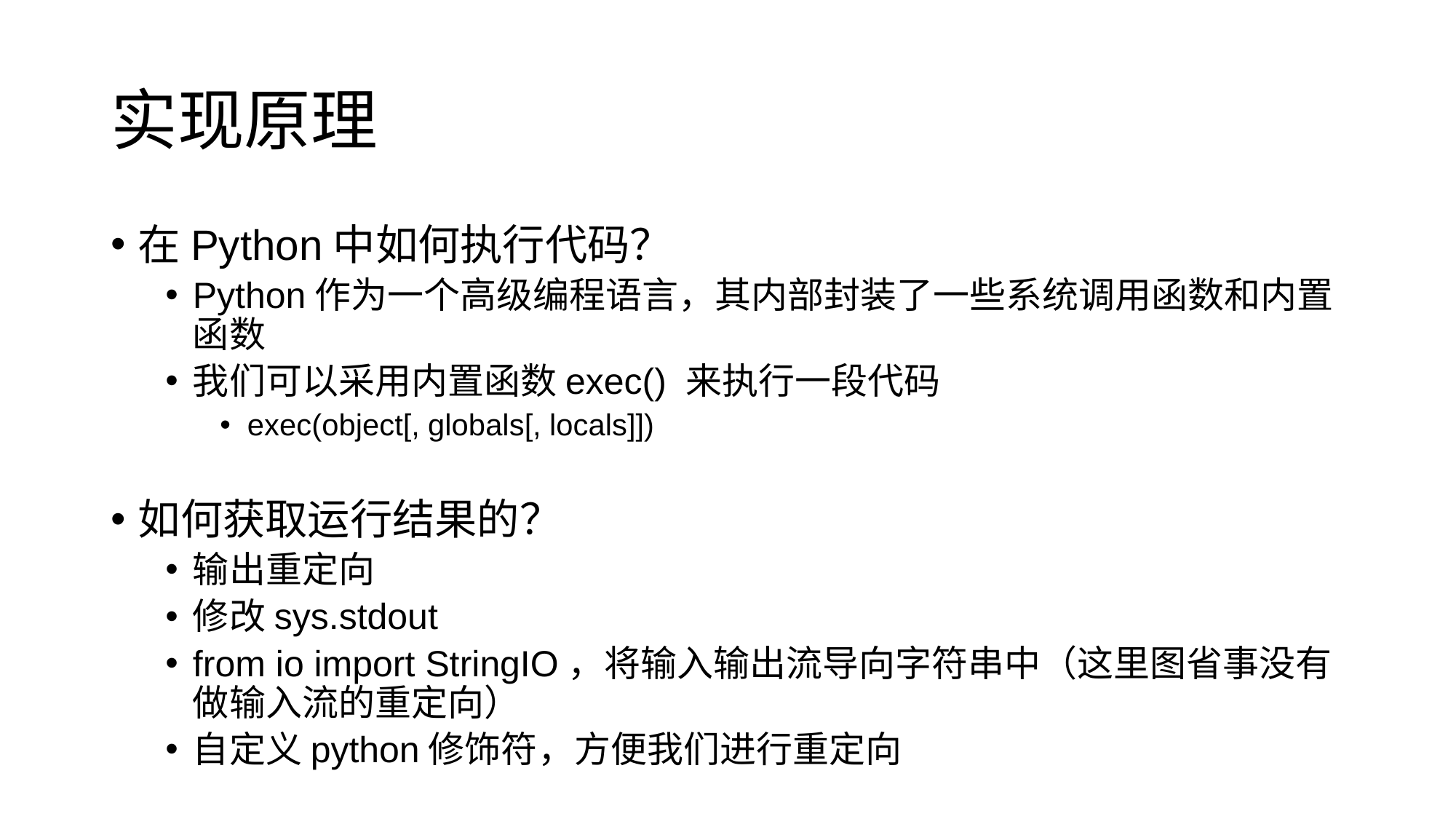

# 实现原理
在Python中如何执行代码？
Python作为一个高级编程语言，其内部封装了一些系统调用函数和内置函数
我们可以采用内置函数exec() 来执行一段代码
exec(object[, globals[, locals]])

如何获取运行结果的？
输出重定向
修改sys.stdout
from io import StringIO，将输入输出流导向字符串中（这里图省事没有做输入流的重定向）
自定义python修饰符，方便我们进行重定向